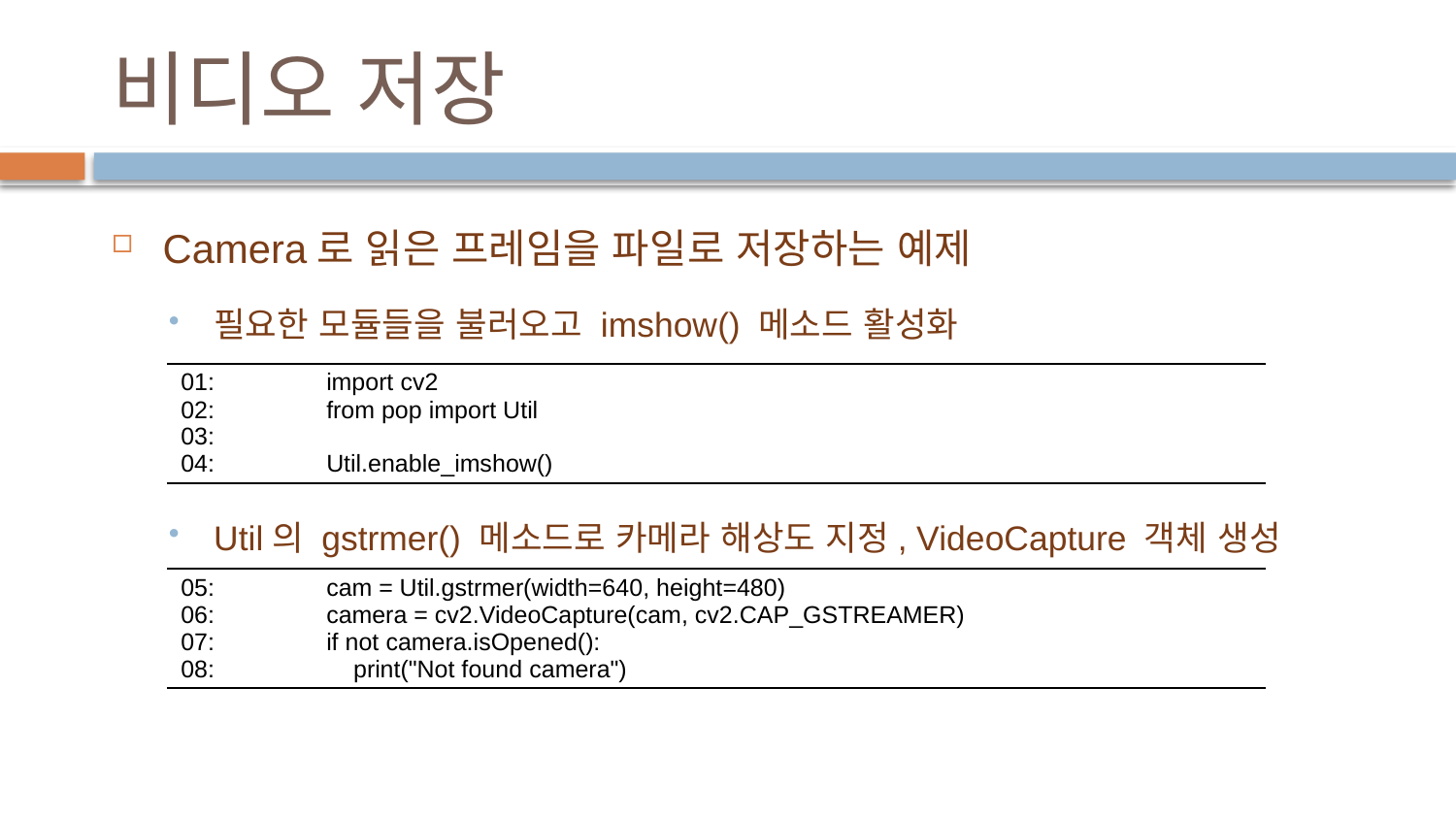

# 비디오 저장
Camera로 읽은 프레임을 파일로 저장하는 예제
필요한 모듈들을 불러오고 imshow() 메소드 활성화

Util의 gstrmer() 메소드로 카메라 해상도 지정, VideoCapture 객체 생성
| 01: import cv2 02: from pop import Util 03: 04: Util.enable\_imshow() |
| --- |
| 05: cam = Util.gstrmer(width=640, height=480) 06: camera = cv2.VideoCapture(cam, cv2.CAP\_GSTREAMER) 07: if not camera.isOpened(): 08: print("Not found camera") |
| --- |